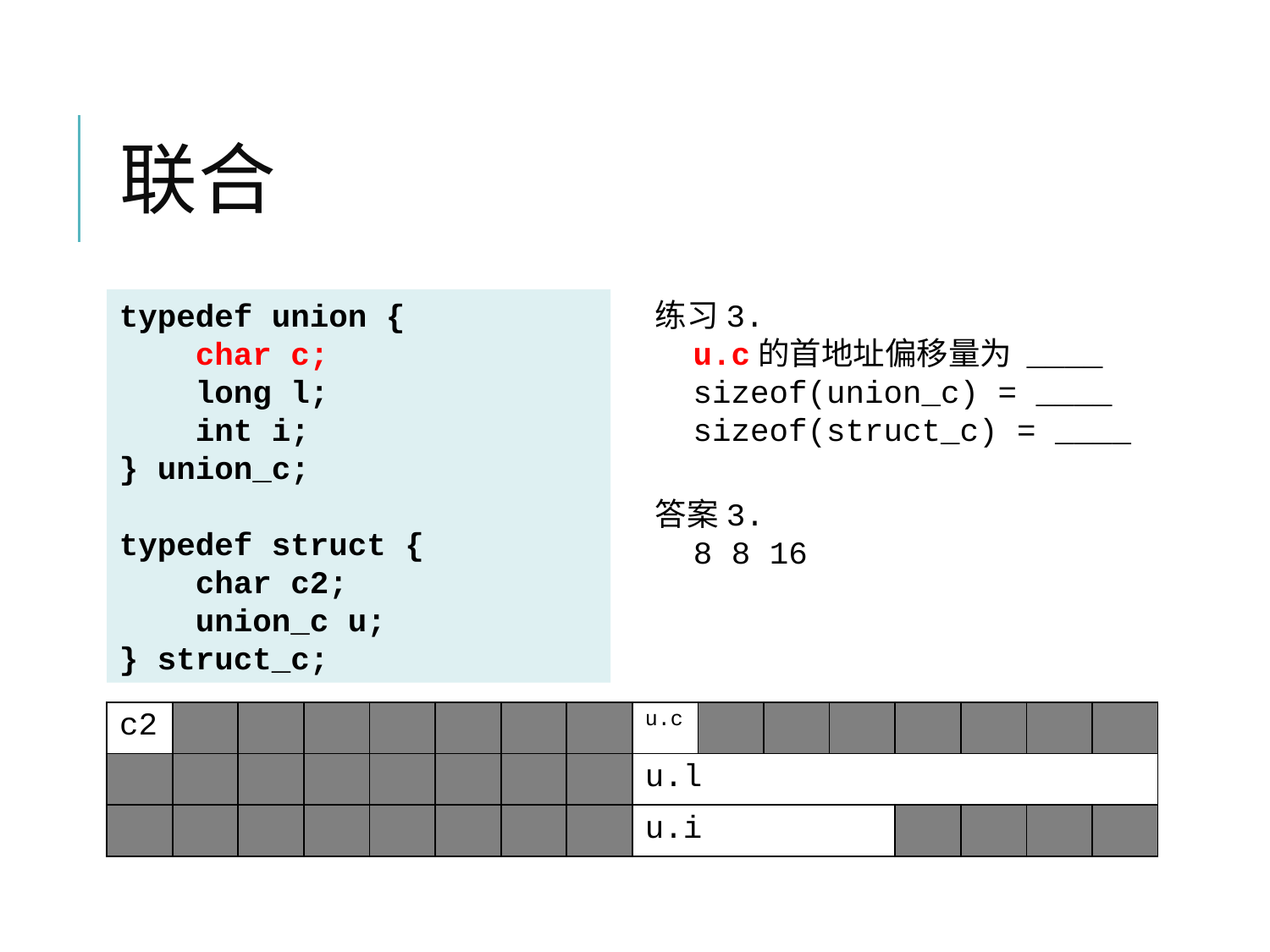

# 联合
typedef union {
    char c;
    long l;
    int i;
} union_c;

typedef struct {
    char c2;
    union_c u;
} struct_c;
练习3.
  u.c的首地址偏移量为 ____
  sizeof(union_c) = ____
  sizeof(struct_c) = ____
答案3.
  8 8 16
| c2 |  |  |  |  |  |  |  | u.c |  |  |  |  |  |  |  |
| --- | --- | --- | --- | --- | --- | --- | --- | --- | --- | --- | --- | --- | --- | --- | --- |
|  |  |  |  |  |  |  |  | u.l |  |  |  |  |  |  |  |
|  |  |  |  |  |  |  |  | u.i |  |  |  |  |  |  |  |